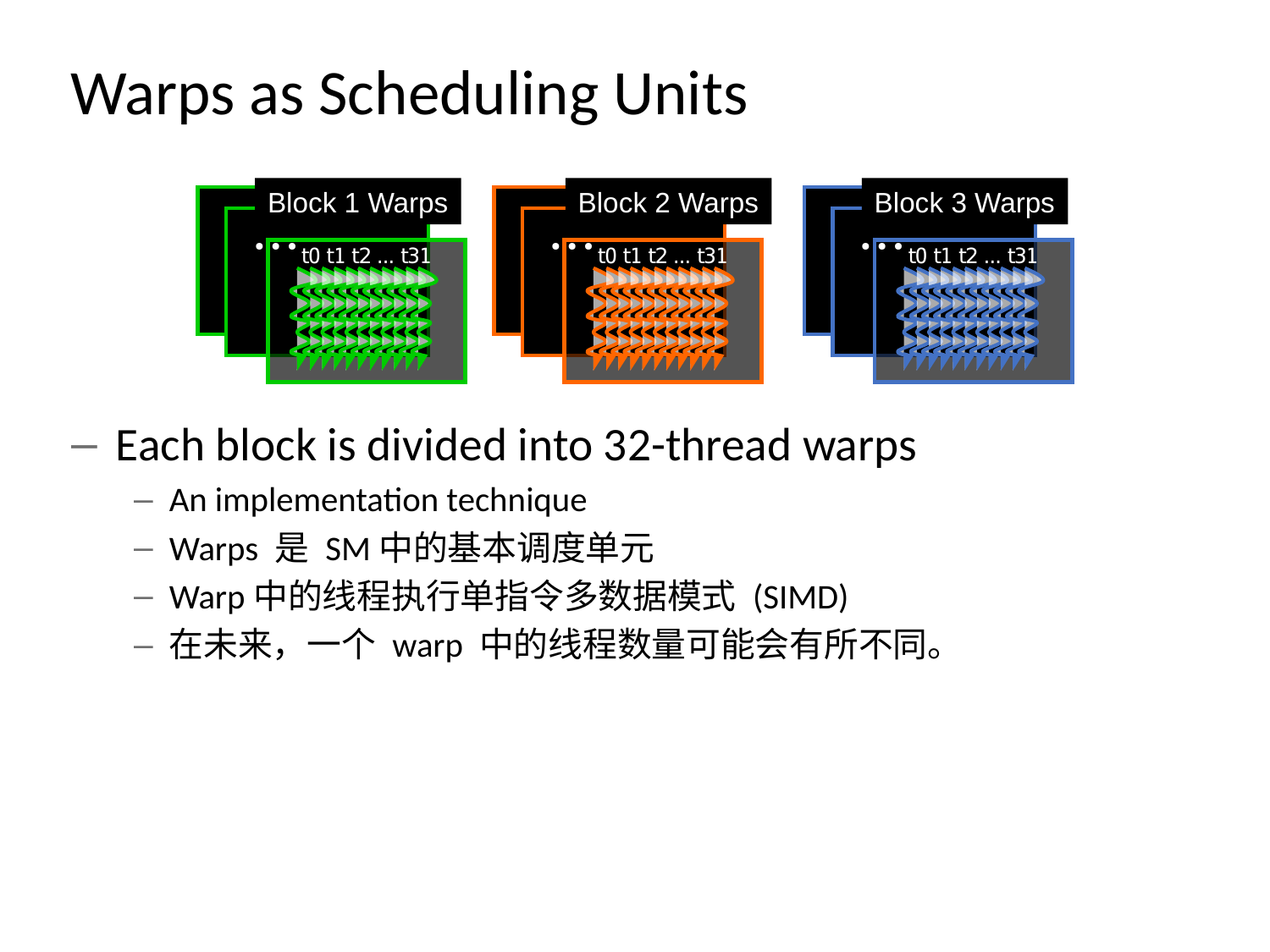

# Warps as Scheduling Units

Each block is divided into 32-thread warps
An implementation technique
Warps 是 SM中的基本调度单元
Warp中的线程执行单指令多数据模式 (SIMD)
在未来，一个 warp 中的线程数量可能会有所不同。
Block 1 Warps
Block 2 Warps
Block 3 Warps

…

…

…
…
…
…
t0 t1 t2 … t31
t0 t1 t2 … t31
t0 t1 t2 … t31